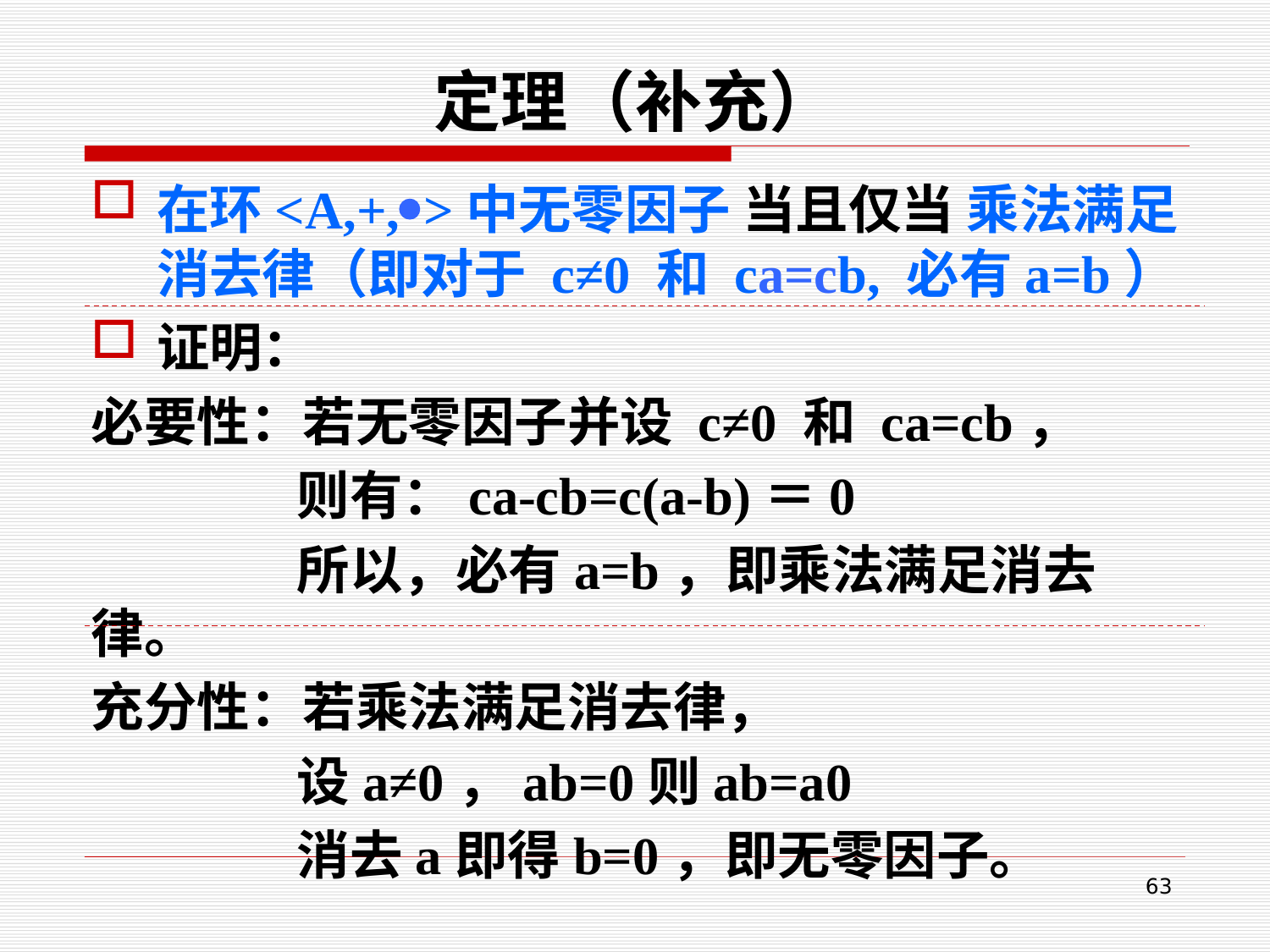

# 定理（补充）
在环<A,+,•>中无零因子 当且仅当 乘法满足消去律（即对于 c≠0 和 ca=cb, 必有a=b）
证明：
必要性：若无零因子并设 c≠0 和 ca=cb，
                则有：ca-cb=c(a-b)＝0
                所以，必有a=b，即乘法满足消去律。
充分性：若乘法满足消去律，
                设a≠0，ab=0则ab=a0
                消去a即得b=0，即无零因子。
63